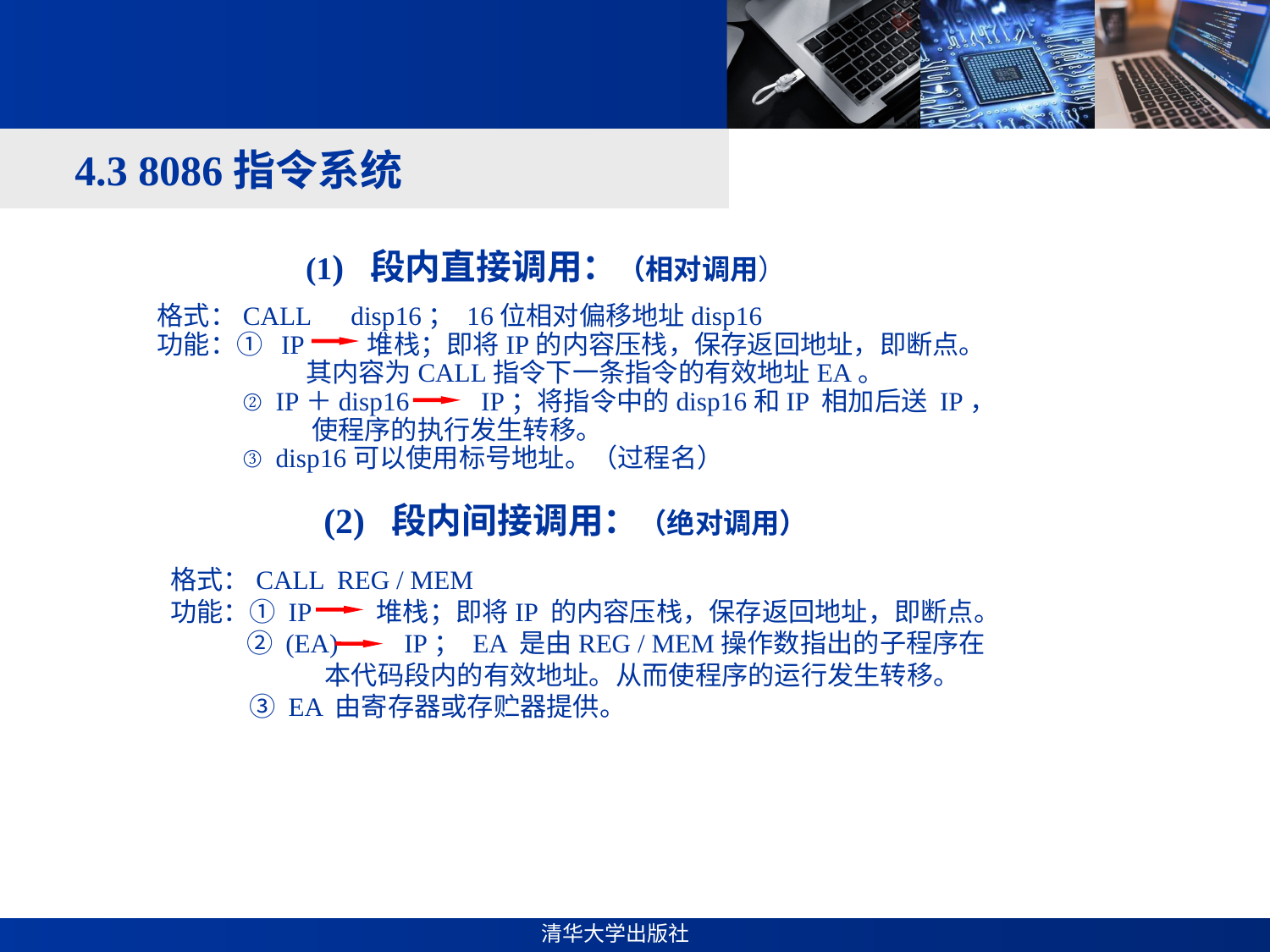

#
4.3 8086指令系统

(1)  段内直接调用：（相对调用）
格式：CALL　disp16； 16位相对偏移地址disp16
功能：①  IP　     堆栈；即将IP的内容压栈，保存返回地址，即断点。
                        其内容为CALL指令下一条指令的有效地址EA。
             ②  IP＋disp16　　 IP；将指令中的disp16和IP 相加后送 IP，
                         使程序的执行发生转移。
             ③  disp16可以使用标号地址。（过程名）

(2)  段内间接调用：（绝对调用）
格式：CALL  REG / MEM
功能：① IP         堆栈；即将IP 的内容压栈，保存返回地址，即断点。
　　    ② (EA)　　IP； EA 是由REG / MEM操作数指出的子程序在
                         本代码段内的有效地址。从而使程序的运行发生转移。
　　　③ EA 由寄存器或存贮器提供。